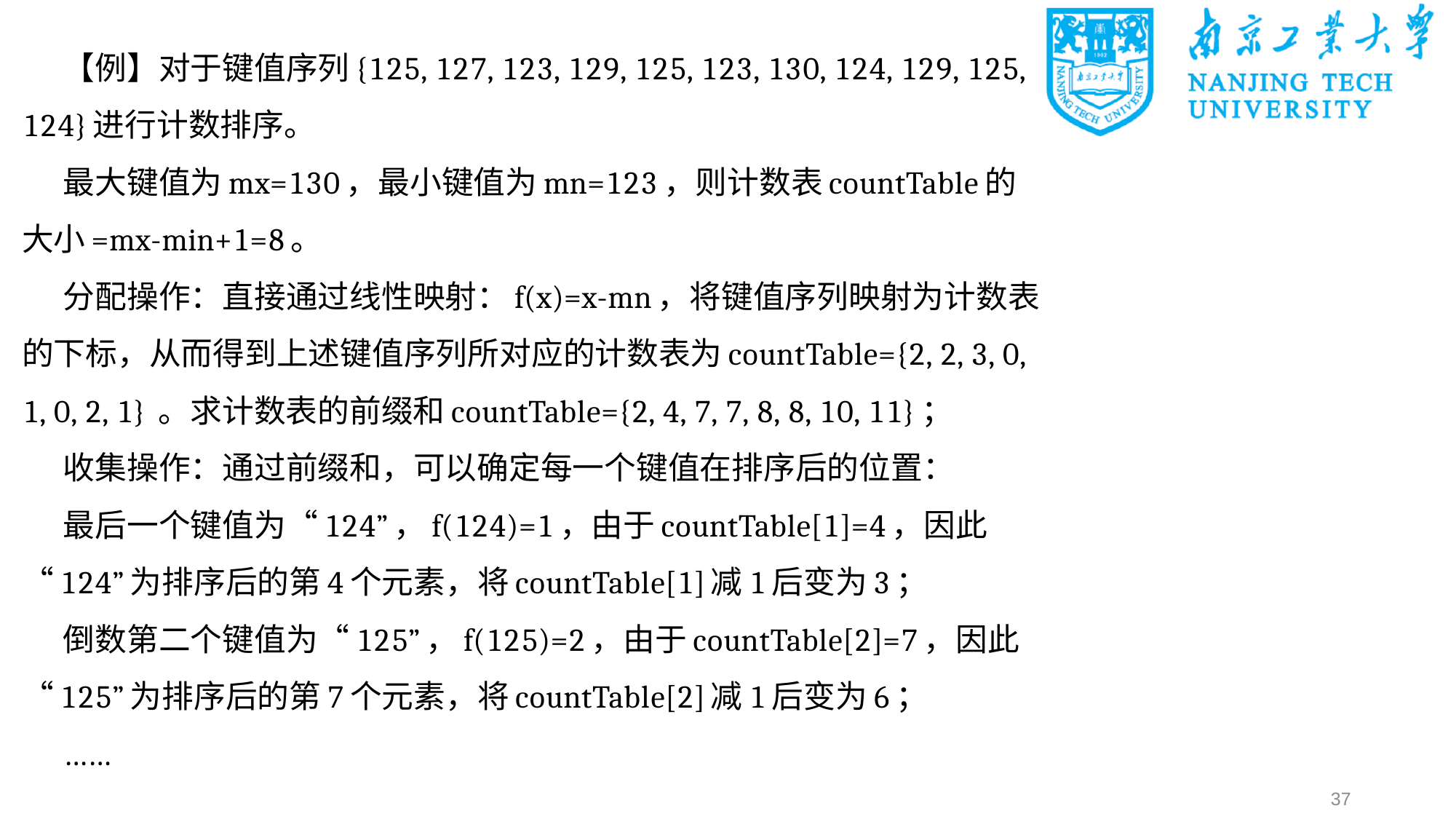

【例】对于键值序列{125, 127, 123, 129, 125, 123, 130, 124, 129, 125, 124}进行计数排序。
最大键值为mx=130，最小键值为mn=123，则计数表countTable的大小=mx-min+1=8。
分配操作：直接通过线性映射：f(x)=x-mn，将键值序列映射为计数表的下标，从而得到上述键值序列所对应的计数表为countTable={2, 2, 3, 0, 1, 0, 2, 1} 。求计数表的前缀和countTable={2, 4, 7, 7, 8, 8, 10, 11}；
收集操作：通过前缀和，可以确定每一个键值在排序后的位置：
最后一个键值为“124”，f(124)=1，由于countTable[1]=4，因此“124”为排序后的第4个元素，将countTable[1]减1后变为3；
倒数第二个键值为“125”，f(125)=2，由于countTable[2]=7，因此“125”为排序后的第7个元素，将countTable[2]减1后变为6；
……
37